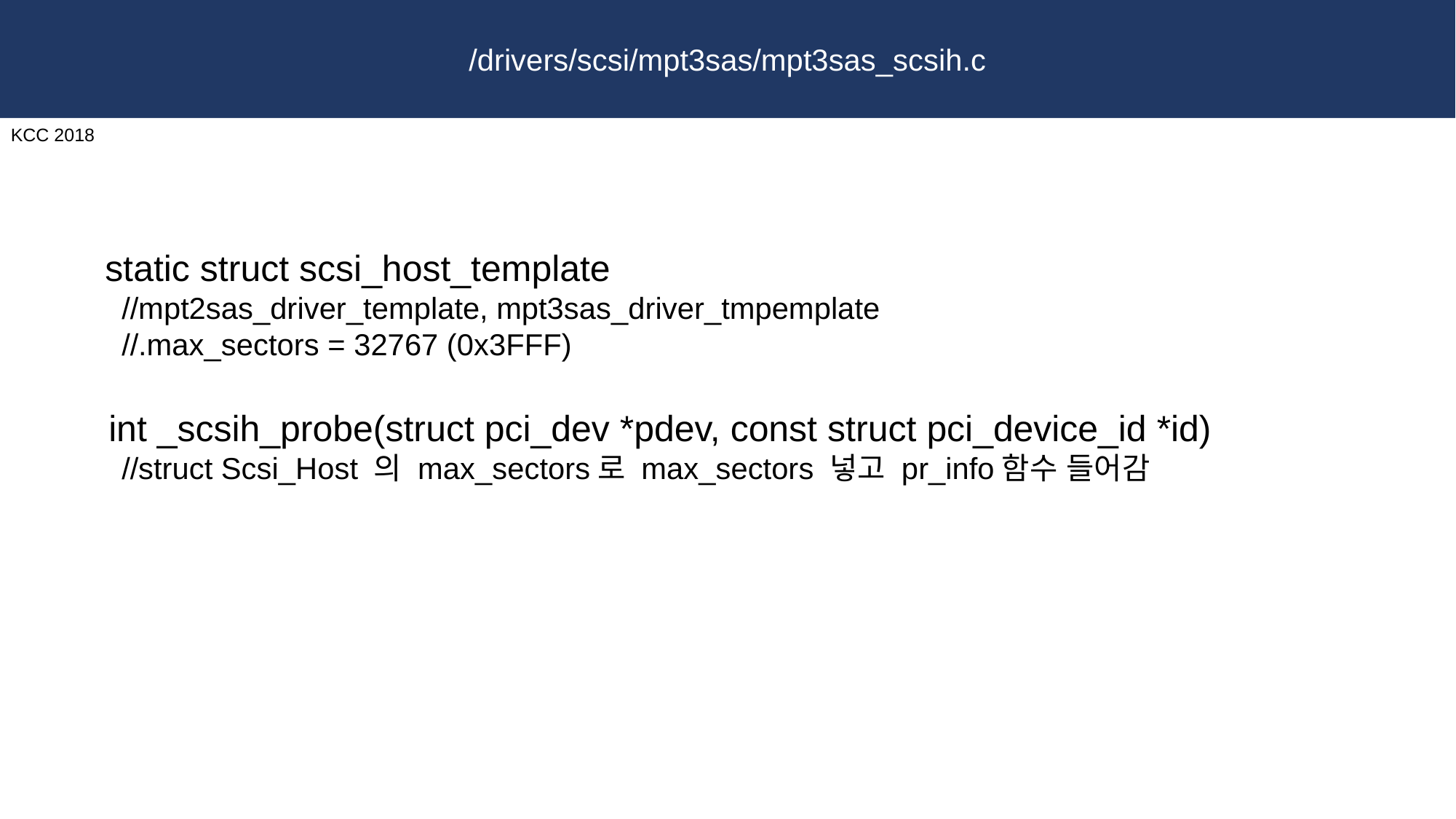

/drivers/scsi/mpt3sas/mpt3sas_scsih.c
KCC 2018
  static struct scsi_host_template
    //mpt2sas_driver_template, mpt3sas_driver_tmpemplate
    //.max_sectors = 32767 (0x3FFF)

  int _scsih_probe(struct pci_dev *pdev, const struct pci_device_id *id)
    //struct Scsi_Host 의 max_sectors로 max_sectors 넣고 pr_info함수 들어감